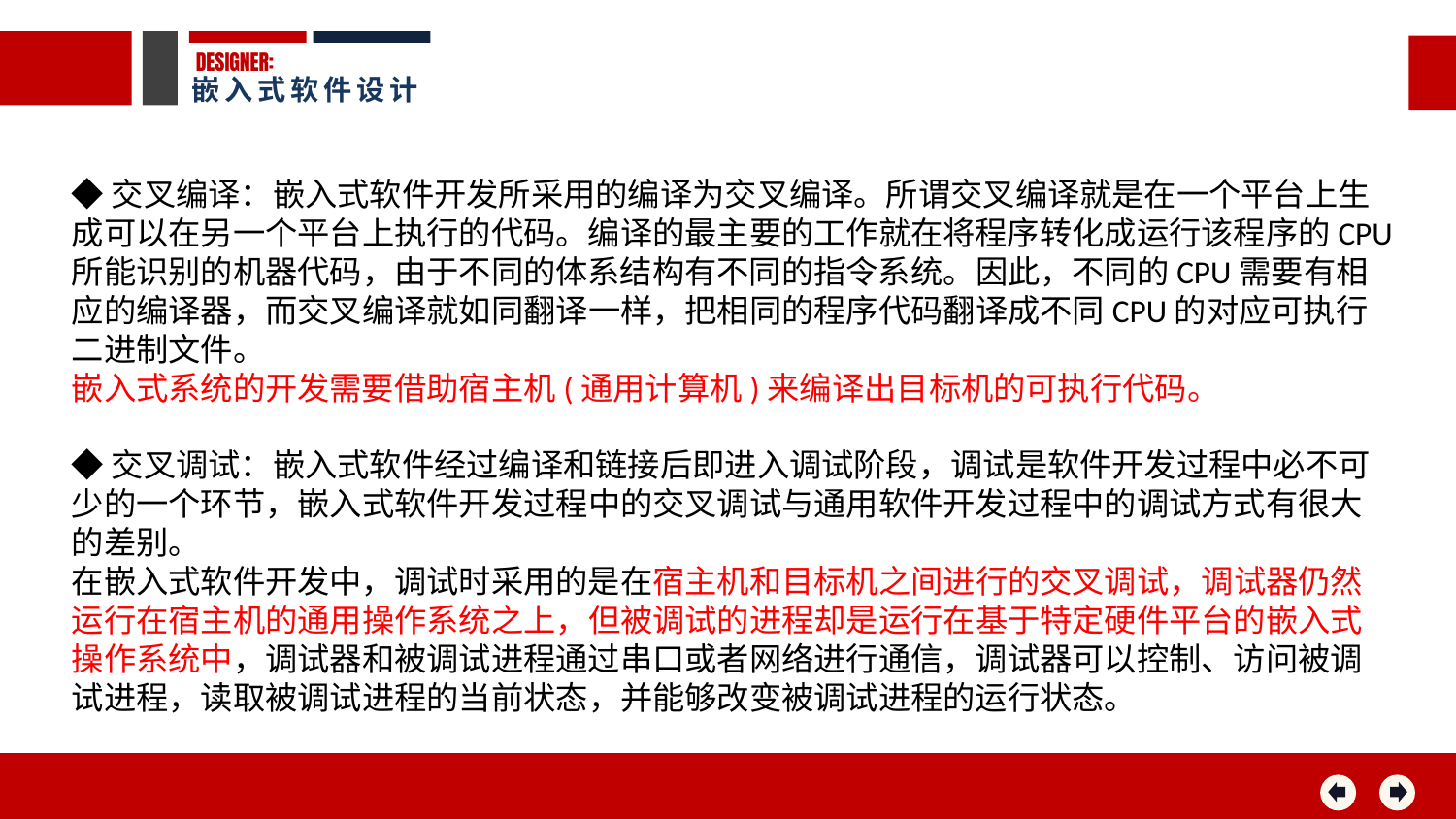

DESIGNER:
嵌入式软件设计
◆交叉编译：嵌入式软件开发所采用的编译为交叉编译。所谓交叉编译就是在一个平台上生成可以在另一个平台上执行的代码。编译的最主要的工作就在将程序转化成运行该程序的CPU所能识别的机器代码，由于不同的体系结构有不同的指令系统。因此，不同的CPU需要有相应的编译器，而交叉编译就如同翻译一样，把相同的程序代码翻译成不同CPU的对应可执行二进制文件。
嵌入式系统的开发需要借助宿主机(通用计算机)来编译出目标机的可执行代码。

◆交叉调试：嵌入式软件经过编译和链接后即进入调试阶段，调试是软件开发过程中必不可少的一个环节，嵌入式软件开发过程中的交叉调试与通用软件开发过程中的调试方式有很大的差别。
在嵌入式软件开发中，调试时采用的是在宿主机和目标机之间进行的交叉调试，调试器仍然运行在宿主机的通用操作系统之上，但被调试的进程却是运行在基于特定硬件平台的嵌入式操作系统中，调试器和被调试进程通过串口或者网络进行通信，调试器可以控制、访问被调试进程，读取被调试进程的当前状态，并能够改变被调试进程的运行状态。